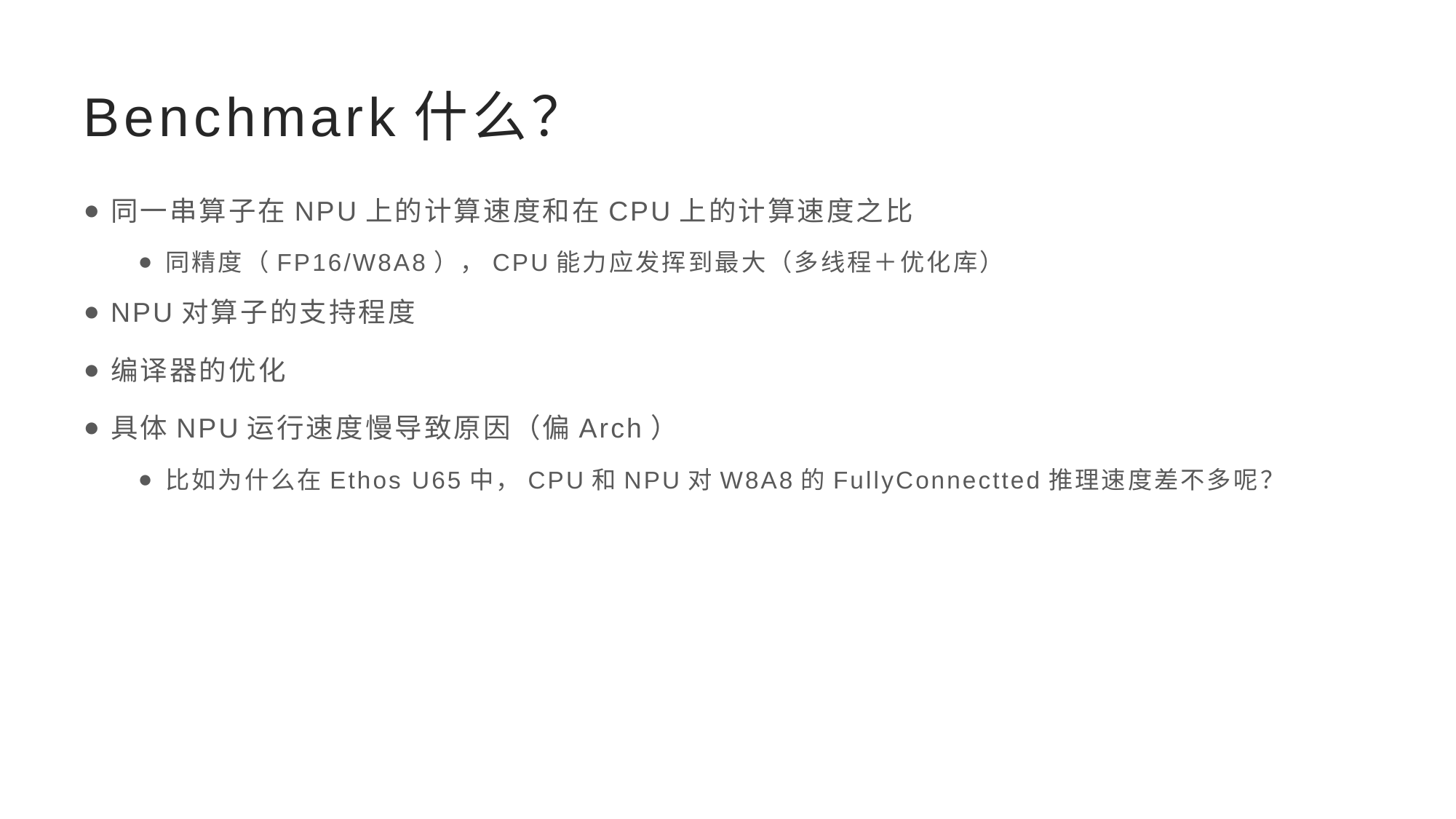

# Benchmark什么？
同一串算子在NPU上的计算速度和在CPU上的计算速度之比
同精度（FP16/W8A8），CPU能力应发挥到最大（多线程＋优化库）
NPU对算子的支持程度
编译器的优化
具体NPU运行速度慢导致原因（偏Arch）
比如为什么在Ethos U65中，CPU和NPU对W8A8的FullyConnectted推理速度差不多呢？